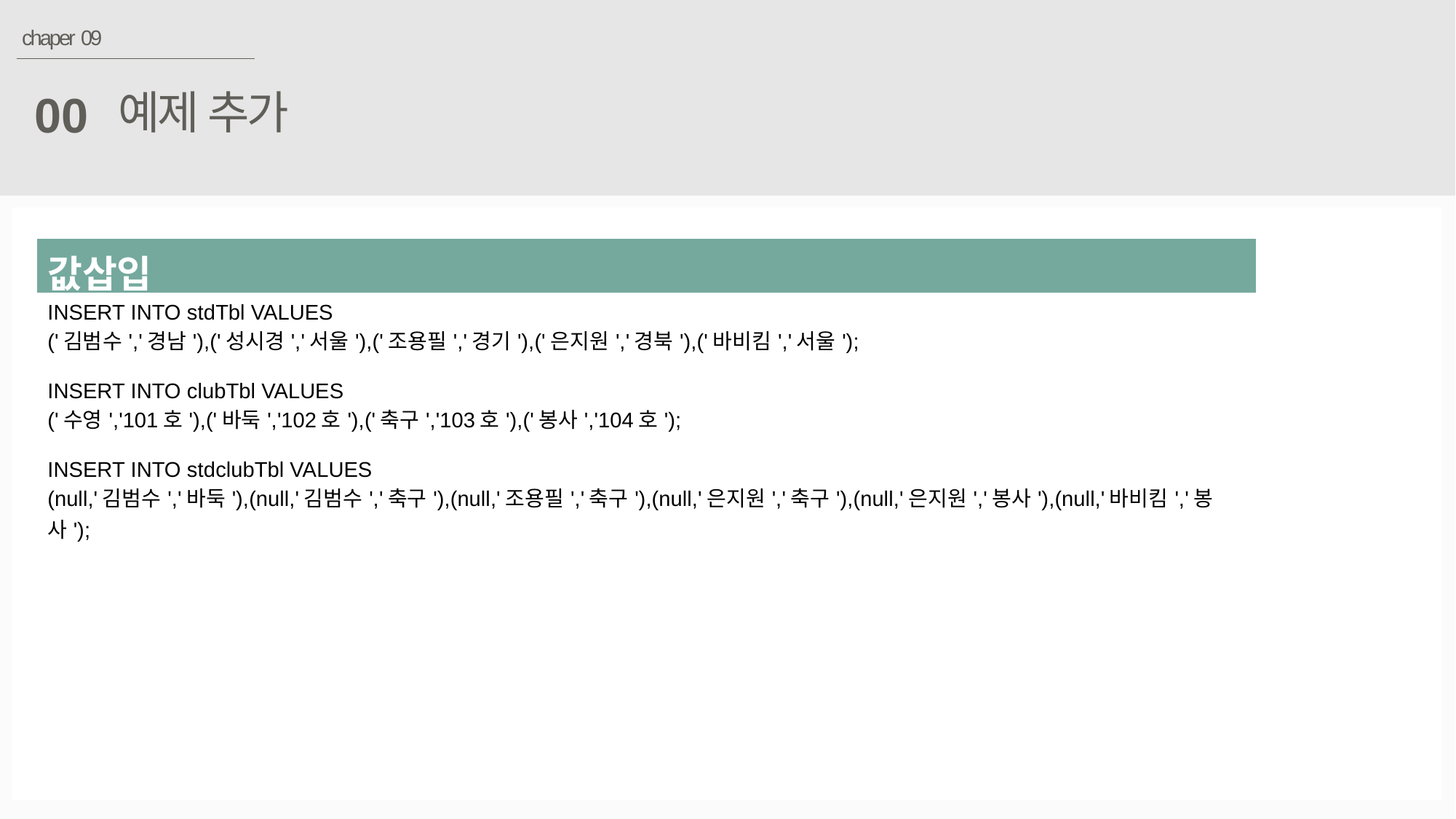

chaper  09
예제 추가
00

| 값삽입 |
| --- |
| INSERT INTO stdTbl VALUES ('김범수','경남'),('성시경','서울'),('조용필','경기'),('은지원','경북'),('바비킴','서울'); INSERT INTO clubTbl VALUES ('수영','101호'),('바둑','102호'),('축구','103호'),('봉사','104호'); INSERT INTO stdclubTbl VALUES (null,'김범수','바둑'),(null,'김범수','축구'),(null,'조용필','축구'),(null,'은지원','축구'),(null,'은지원','봉사'),(null,'바비킴','봉사'); |